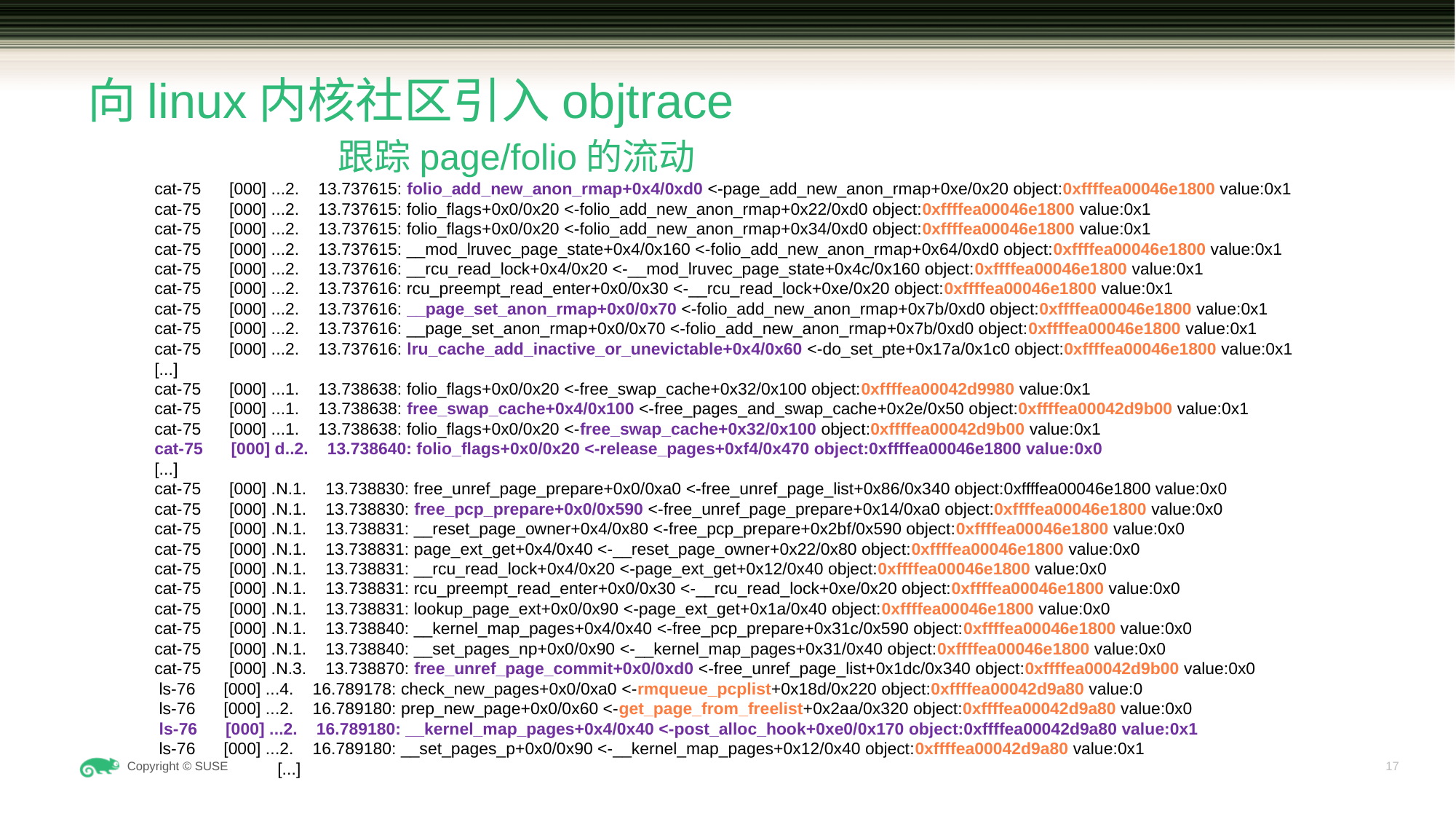

# 向linux内核社区引入objtrace
跟踪page/folio的流动
             cat-75      [000] ...2.    13.737615: folio_add_new_anon_rmap+0x4/0xd0 <-page_add_new_anon_rmap+0xe/0x20 object:0xffffea00046e1800 value:0x1
             cat-75      [000] ...2.    13.737615: folio_flags+0x0/0x20 <-folio_add_new_anon_rmap+0x22/0xd0 object:0xffffea00046e1800 value:0x1
             cat-75      [000] ...2.    13.737615: folio_flags+0x0/0x20 <-folio_add_new_anon_rmap+0x34/0xd0 object:0xffffea00046e1800 value:0x1
             cat-75      [000] ...2.    13.737615: __mod_lruvec_page_state+0x4/0x160 <-folio_add_new_anon_rmap+0x64/0xd0 object:0xffffea00046e1800 value:0x1
             cat-75      [000] ...2.    13.737616: __rcu_read_lock+0x4/0x20 <-__mod_lruvec_page_state+0x4c/0x160 object:0xffffea00046e1800 value:0x1
             cat-75      [000] ...2.    13.737616: rcu_preempt_read_enter+0x0/0x30 <-__rcu_read_lock+0xe/0x20 object:0xffffea00046e1800 value:0x1
             cat-75      [000] ...2.    13.737616: __page_set_anon_rmap+0x0/0x70 <-folio_add_new_anon_rmap+0x7b/0xd0 object:0xffffea00046e1800 value:0x1
             cat-75      [000] ...2.    13.737616: __page_set_anon_rmap+0x0/0x70 <-folio_add_new_anon_rmap+0x7b/0xd0 object:0xffffea00046e1800 value:0x1
             cat-75      [000] ...2.    13.737616: lru_cache_add_inactive_or_unevictable+0x4/0x60 <-do_set_pte+0x17a/0x1c0 object:0xffffea00046e1800 value:0x1
             [...]
             cat-75      [000] ...1.    13.738638: folio_flags+0x0/0x20 <-free_swap_cache+0x32/0x100 object:0xffffea00042d9980 value:0x1
             cat-75      [000] ...1.    13.738638: free_swap_cache+0x4/0x100 <-free_pages_and_swap_cache+0x2e/0x50 object:0xffffea00042d9b00 value:0x1
             cat-75      [000] ...1.    13.738638: folio_flags+0x0/0x20 <-free_swap_cache+0x32/0x100 object:0xffffea00042d9b00 value:0x1
             cat-75      [000] d..2.    13.738640: folio_flags+0x0/0x20 <-release_pages+0xf4/0x470 object:0xffffea00046e1800 value:0x0
             [...]
             cat-75      [000] .N.1.    13.738830: free_unref_page_prepare+0x0/0xa0 <-free_unref_page_list+0x86/0x340 object:0xffffea00046e1800 value:0x0
             cat-75      [000] .N.1.    13.738830: free_pcp_prepare+0x0/0x590 <-free_unref_page_prepare+0x14/0xa0 object:0xffffea00046e1800 value:0x0
             cat-75      [000] .N.1.    13.738831: __reset_page_owner+0x4/0x80 <-free_pcp_prepare+0x2bf/0x590 object:0xffffea00046e1800 value:0x0
             cat-75      [000] .N.1.    13.738831: page_ext_get+0x4/0x40 <-__reset_page_owner+0x22/0x80 object:0xffffea00046e1800 value:0x0
             cat-75      [000] .N.1.    13.738831: __rcu_read_lock+0x4/0x20 <-page_ext_get+0x12/0x40 object:0xffffea00046e1800 value:0x0
             cat-75      [000] .N.1.    13.738831: rcu_preempt_read_enter+0x0/0x30 <-__rcu_read_lock+0xe/0x20 object:0xffffea00046e1800 value:0x0
             cat-75      [000] .N.1.    13.738831: lookup_page_ext+0x0/0x90 <-page_ext_get+0x1a/0x40 object:0xffffea00046e1800 value:0x0
             cat-75      [000] .N.1.    13.738840: __kernel_map_pages+0x4/0x40 <-free_pcp_prepare+0x31c/0x590 object:0xffffea00046e1800 value:0x0
             cat-75      [000] .N.1.    13.738840: __set_pages_np+0x0/0x90 <-__kernel_map_pages+0x31/0x40 object:0xffffea00046e1800 value:0x0
             cat-75      [000] .N.3.    13.738870: free_unref_page_commit+0x0/0xd0 <-free_unref_page_list+0x1dc/0x340 object:0xffffea00042d9b00 value:0x0
              ls-76      [000] ...4.    16.789178: check_new_pages+0x0/0xa0 <-rmqueue_pcplist+0x18d/0x220 object:0xffffea00042d9a80 value:0
              ls-76      [000] ...2.    16.789180: prep_new_page+0x0/0x60 <-get_page_from_freelist+0x2aa/0x320 object:0xffffea00042d9a80 value:0x0
              ls-76      [000] ...2.    16.789180: __kernel_map_pages+0x4/0x40 <-post_alloc_hook+0xe0/0x170 object:0xffffea00042d9a80 value:0x1
              ls-76      [000] ...2.    16.789180: __set_pages_p+0x0/0x90 <-__kernel_map_pages+0x12/0x40 object:0xffffea00042d9a80 value:0x1
                                       [...]
17